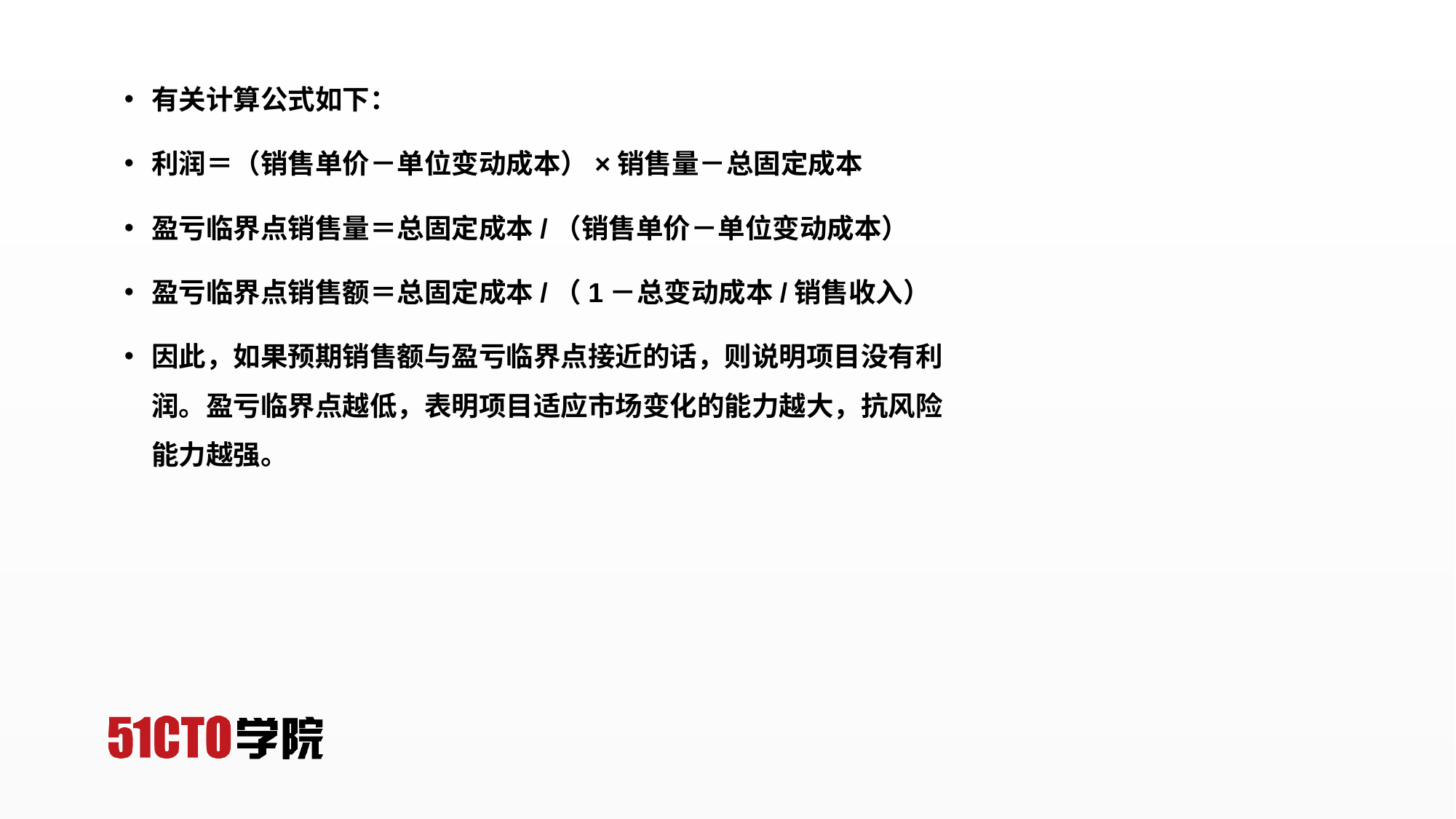

有关计算公式如下：
利润＝（销售单价－单位变动成本）×销售量－总固定成本
盈亏临界点销售量＝总固定成本/（销售单价－单位变动成本）
盈亏临界点销售额＝总固定成本/（1－总变动成本/销售收入）
因此，如果预期销售额与盈亏临界点接近的话，则说明项目没有利润。盈亏临界点越低，表明项目适应市场变化的能力越大，抗风险能力越强。